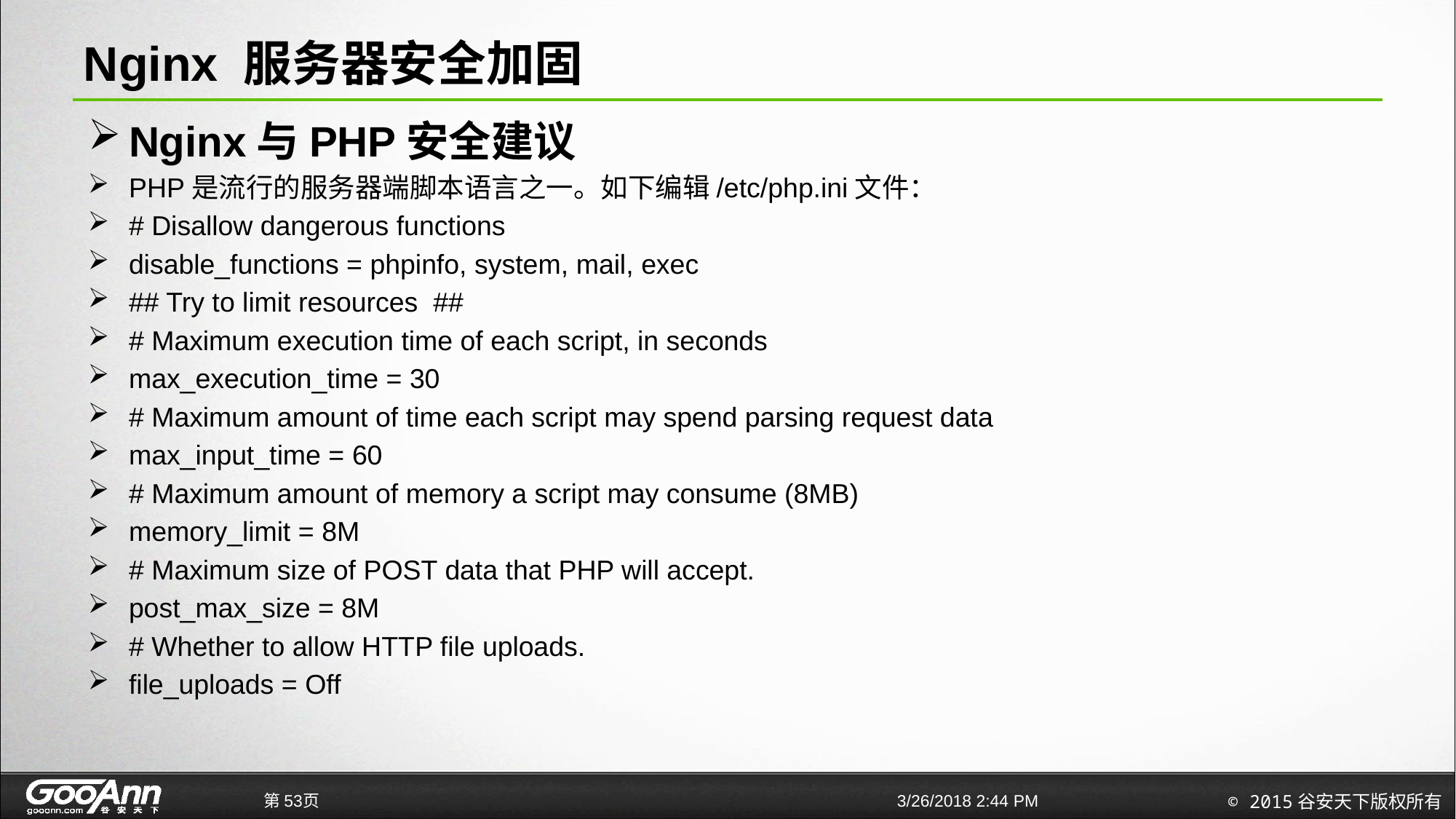

# Nginx 服务器安全加固
Nginx与PHP安全建议
PHP是流行的服务器端脚本语言之一。如下编辑/etc/php.ini文件：
# Disallow dangerous functions
disable_functions = phpinfo, system, mail, exec
## Try to limit resources  ##
# Maximum execution time of each script, in seconds
max_execution_time = 30
# Maximum amount of time each script may spend parsing request data
max_input_time = 60
# Maximum amount of memory a script may consume (8MB)
memory_limit = 8M
# Maximum size of POST data that PHP will accept.
post_max_size = 8M
# Whether to allow HTTP file uploads.
file_uploads = Off